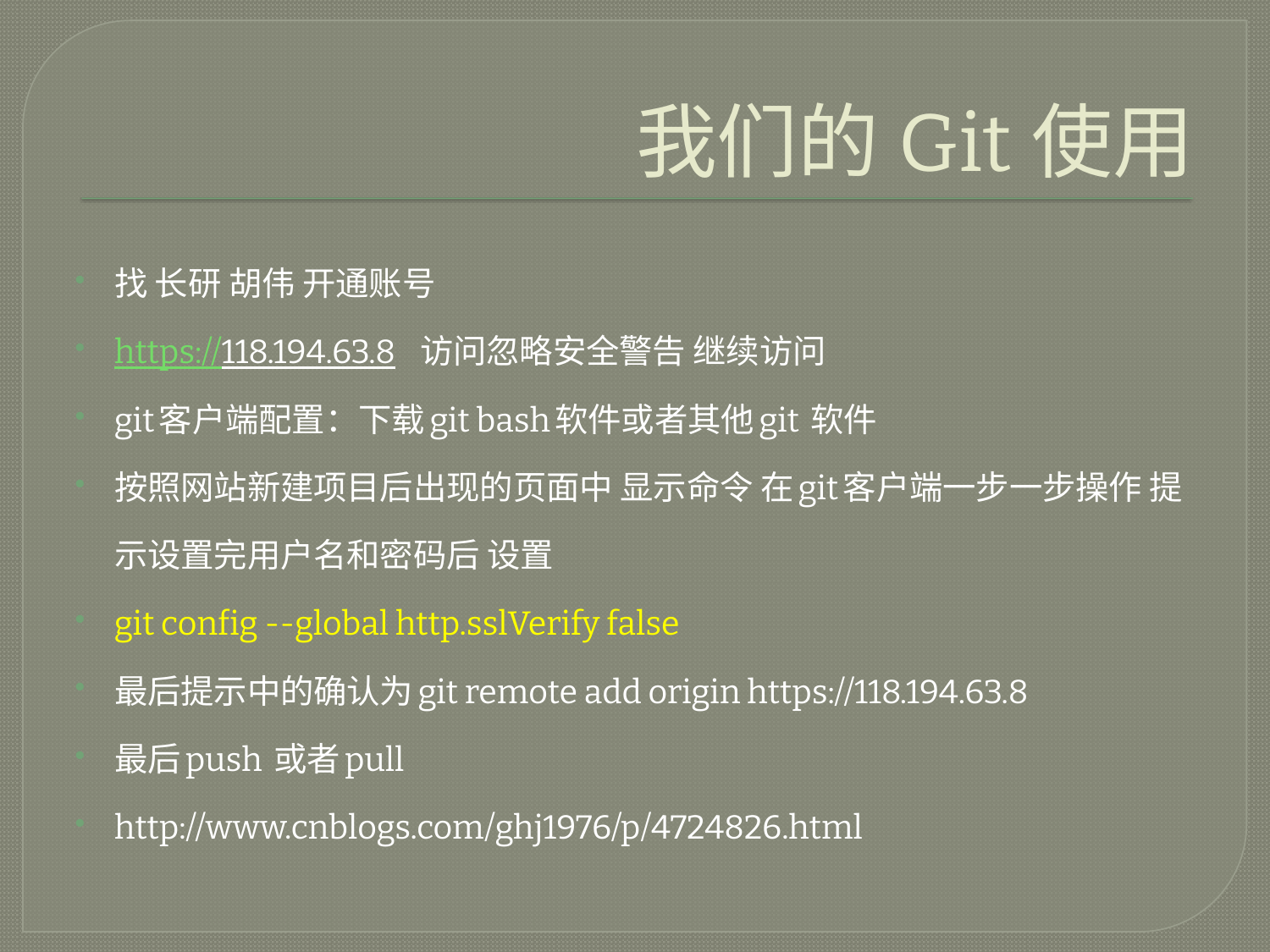

# 我们的Git使用
找 长研 胡伟 开通账号
https://118.194.63.8   访问忽略安全警告 继续访问
git客户端配置：下载git bash软件或者其他git 软件
按照网站新建项目后出现的页面中 显示命令 在git客户端一步一步操作 提示设置完用户名和密码后 设置
git config --global http.sslVerify false
最后提示中的确认为git remote add origin https://118.194.63.8
最后push 或者pull
http://www.cnblogs.com/ghj1976/p/4724826.html